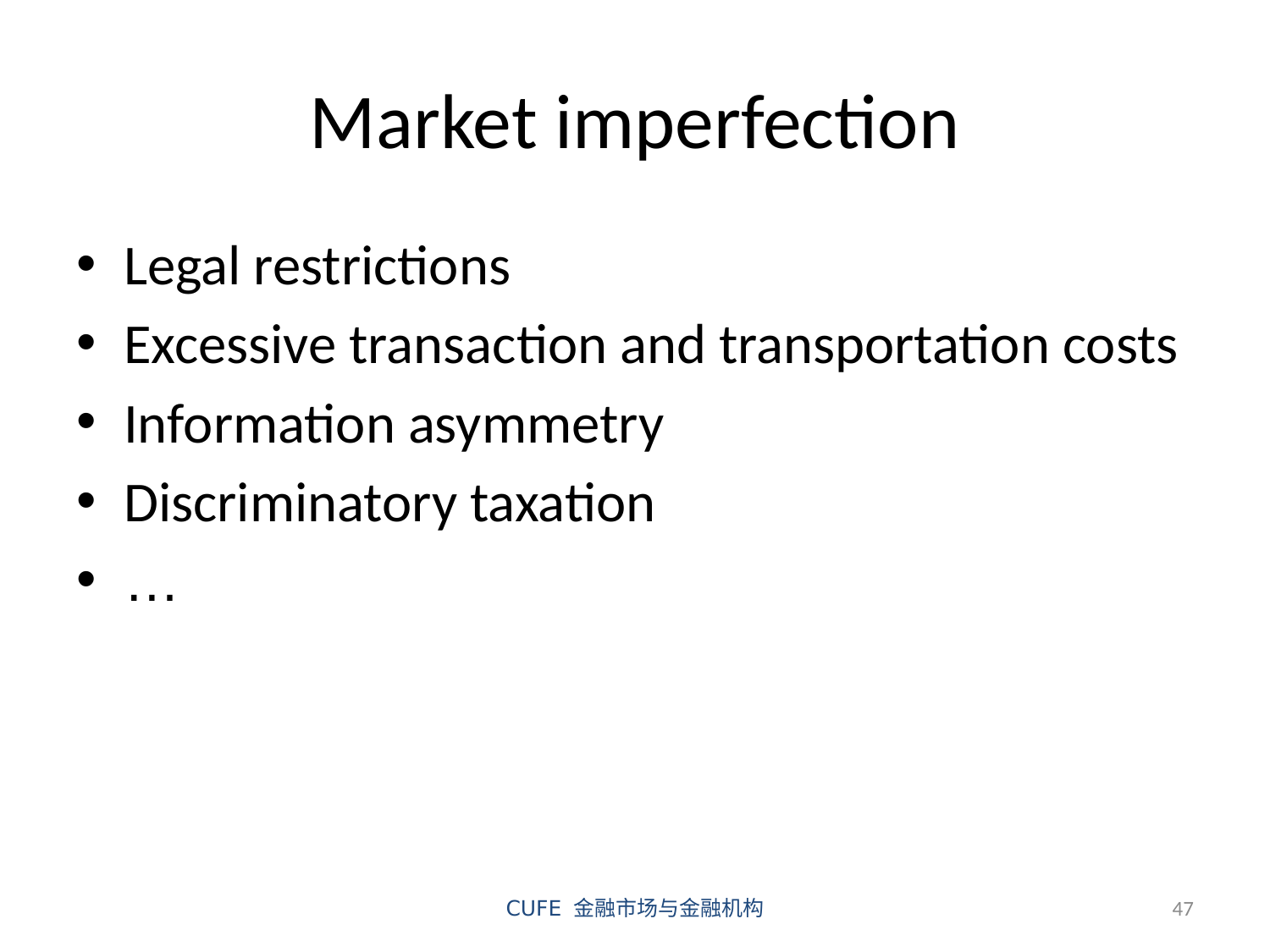

# Market imperfection
Legal restrictions
Excessive transaction and transportation costs
Information asymmetry
Discriminatory taxation
…
CUFE 金融市场与金融机构
47